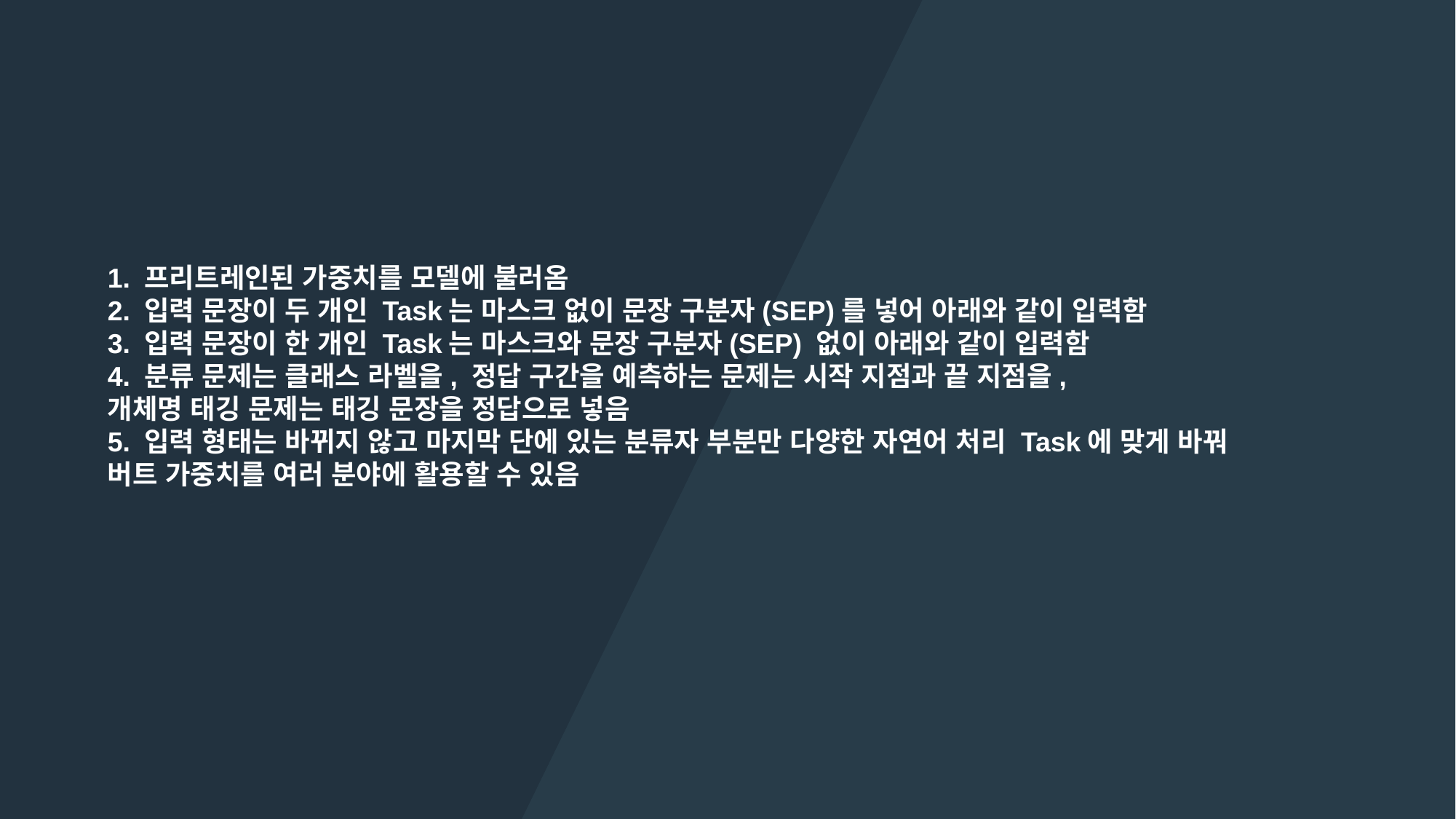

1. 프리트레인된 가중치를 모델에 불러옴
2. 입력 문장이 두 개인 Task는 마스크 없이 문장 구분자(SEP)를 넣어 아래와 같이 입력함
3. 입력 문장이 한 개인 Task는 마스크와 문장 구분자(SEP) 없이 아래와 같이 입력함
4. 분류 문제는 클래스 라벨을, 정답 구간을 예측하는 문제는 시작 지점과 끝 지점을,
개체명 태깅 문제는 태깅 문장을 정답으로 넣음
5. 입력 형태는 바뀌지 않고 마지막 단에 있는 분류자 부분만 다양한 자연어 처리 Task에 맞게 바꿔
버트 가중치를 여러 분야에 활용할 수 있음